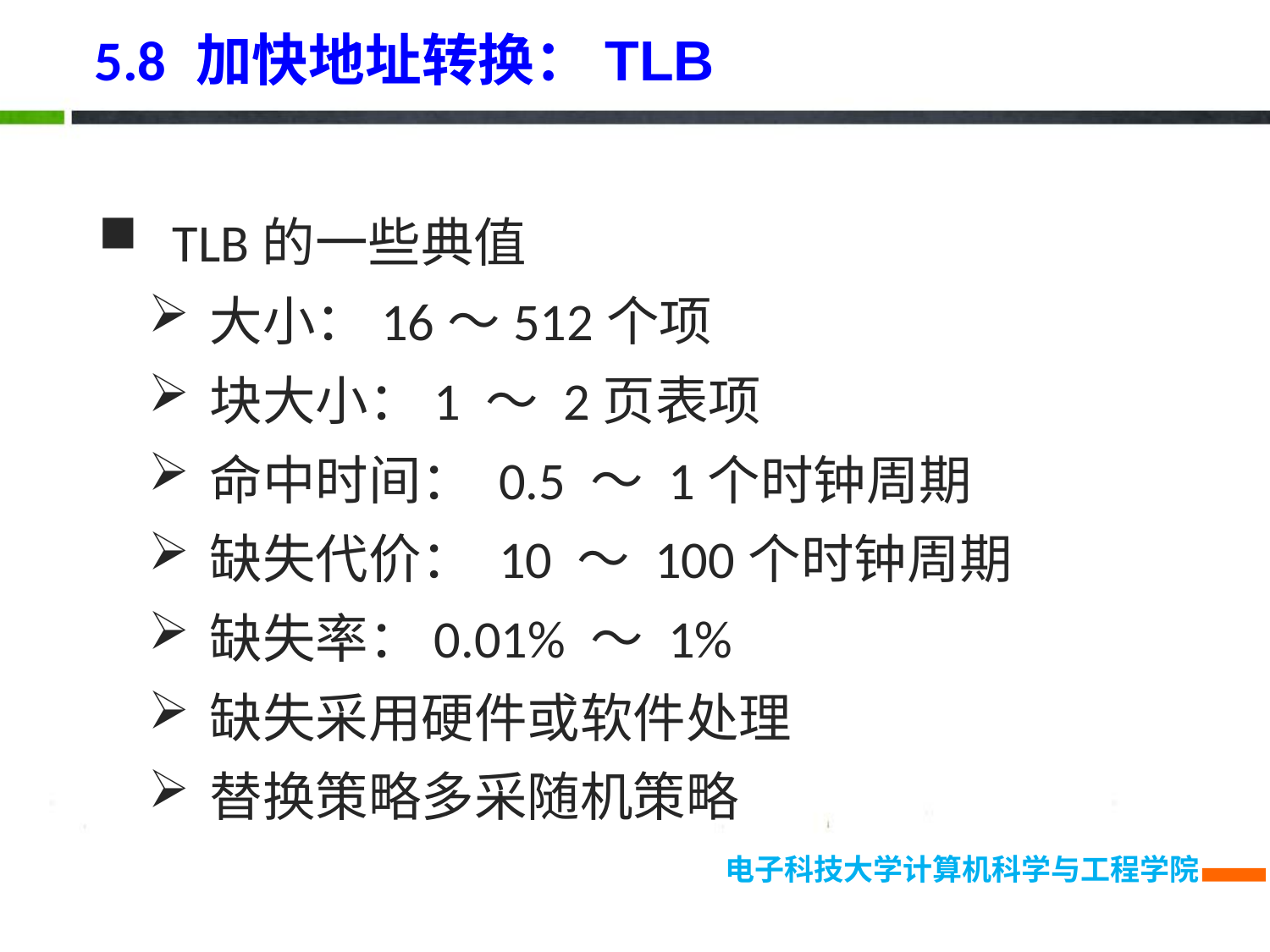

5.8 加快地址转换：TLB
TLB的一些典值
大小：16～512个项
块大小：1 ～ 2页表项
命中时间： 0.5 ～ 1个时钟周期
缺失代价： 10 ～ 100个时钟周期
缺失率：0.01% ～ 1%
缺失采用硬件或软件处理
替换策略多采随机策略
123